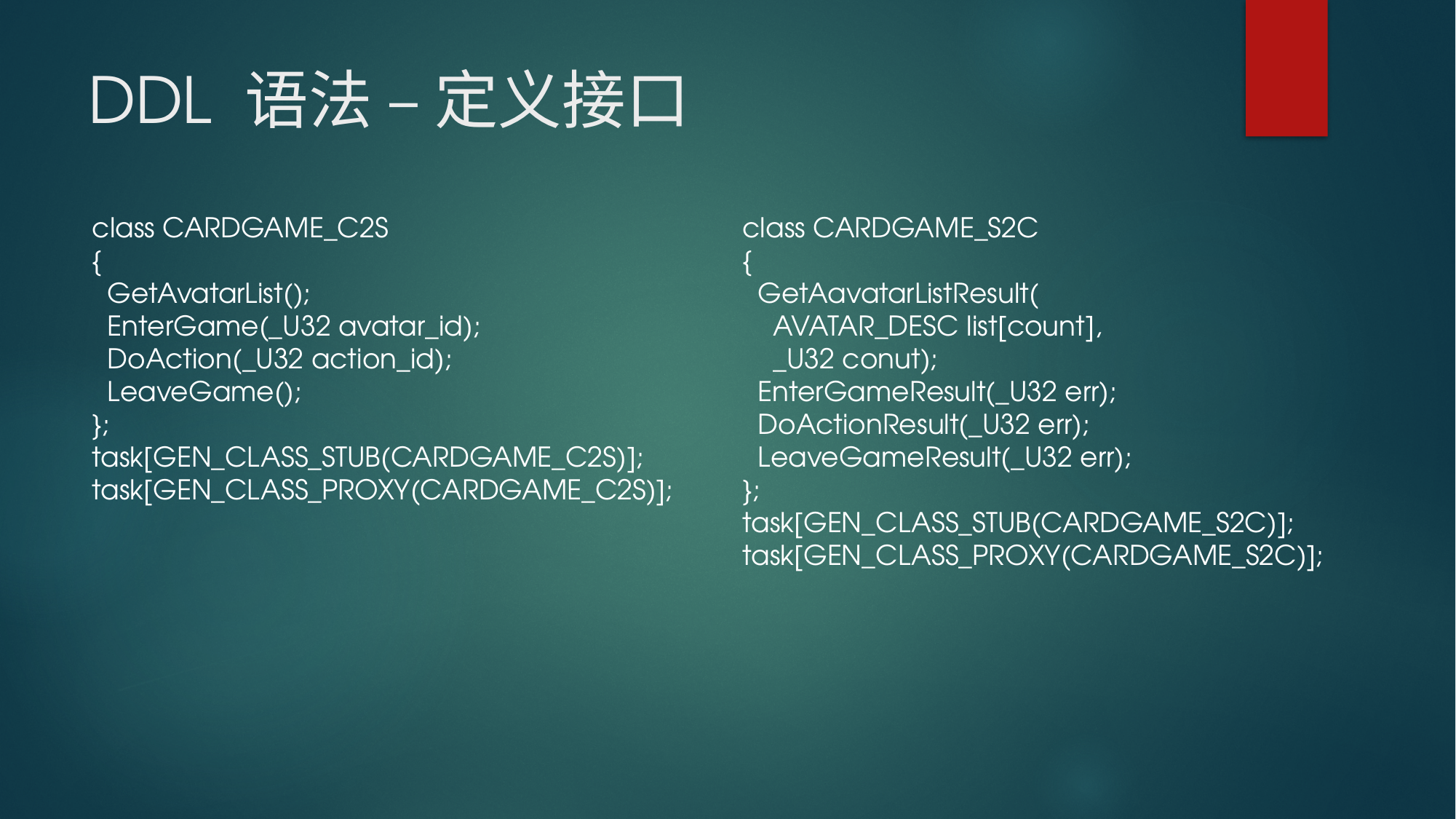

# DDL 语法 – 定义接口
class CARDGAME_C2S
{
  GetAvatarList();
  EnterGame(_U32 avatar_id);
  DoAction(_U32 action_id);
  LeaveGame();
};
task[GEN_CLASS_STUB(CARDGAME_C2S)];
task[GEN_CLASS_PROXY(CARDGAME_C2S)];

class CARDGAME_S2C
{
  GetAavatarListResult(
    AVATAR_DESC list[count],
    _U32 conut);
  EnterGameResult(_U32 err);
  DoActionResult(_U32 err);
  LeaveGameResult(_U32 err);
};
task[GEN_CLASS_STUB(CARDGAME_S2C)];
task[GEN_CLASS_PROXY(CARDGAME_S2C)];